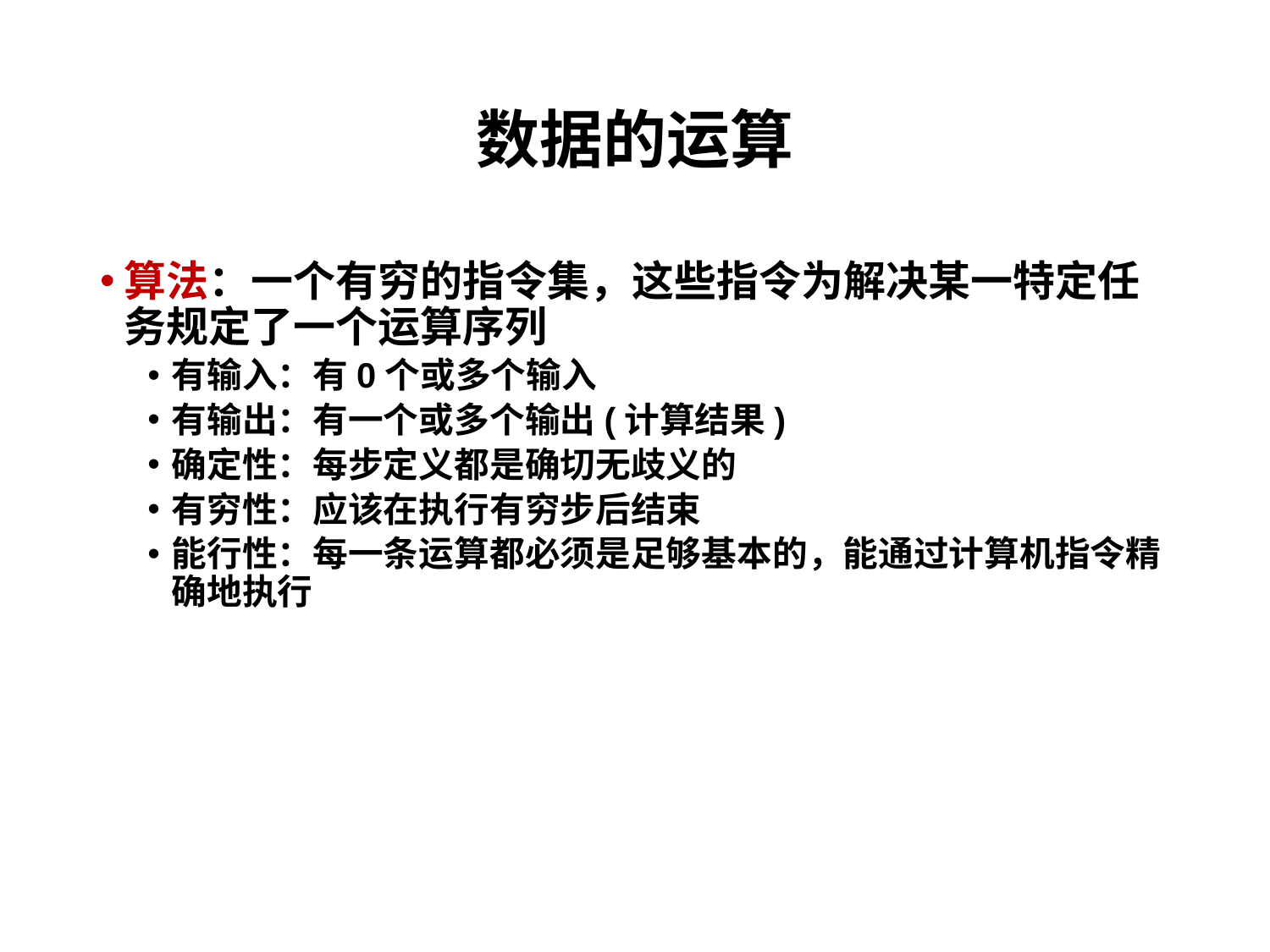

# 数据的运算
算法：一个有穷的指令集，这些指令为解决某一特定任务规定了一个运算序列
有输入：有0个或多个输入
有输出：有一个或多个输出(计算结果)
确定性：每步定义都是确切无歧义的
有穷性：应该在执行有穷步后结束
能行性：每一条运算都必须是足够基本的，能通过计算机指令精确地执行